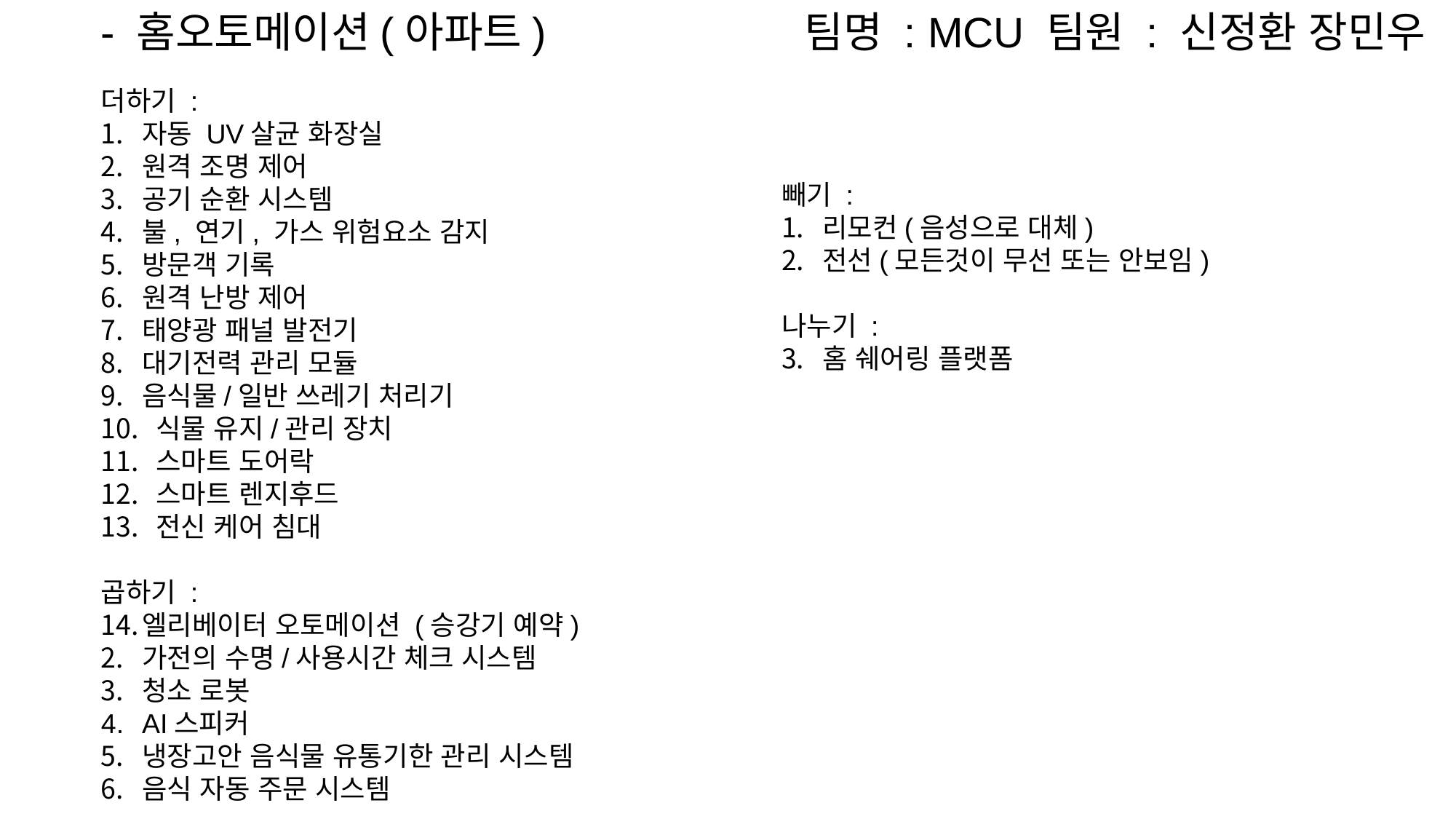

- 홈오토메이션(아파트)                     팀명 : MCU 팀원 : 신정환 장민우
더하기 :
자동 UV살균 화장실
원격 조명 제어
공기 순환 시스템
불, 연기, 가스 위험요소 감지
방문객 기록
원격 난방 제어
태양광 패널 발전기
대기전력 관리 모듈
음식물/일반 쓰레기 처리기
 식물 유지/관리 장치
 스마트 도어락
 스마트 렌지후드
 전신 케어 침대

곱하기 :
엘리베이터 오토메이션 (승강기 예약)
가전의 수명/사용시간 체크 시스템
청소 로봇
AI스피커
냉장고안 음식물 유통기한 관리 시스템
음식 자동 주문 시스템

빼기 :
리모컨(음성으로 대체)
전선(모든것이 무선 또는 안보임)

나누기 :
홈 쉐어링 플랫폼